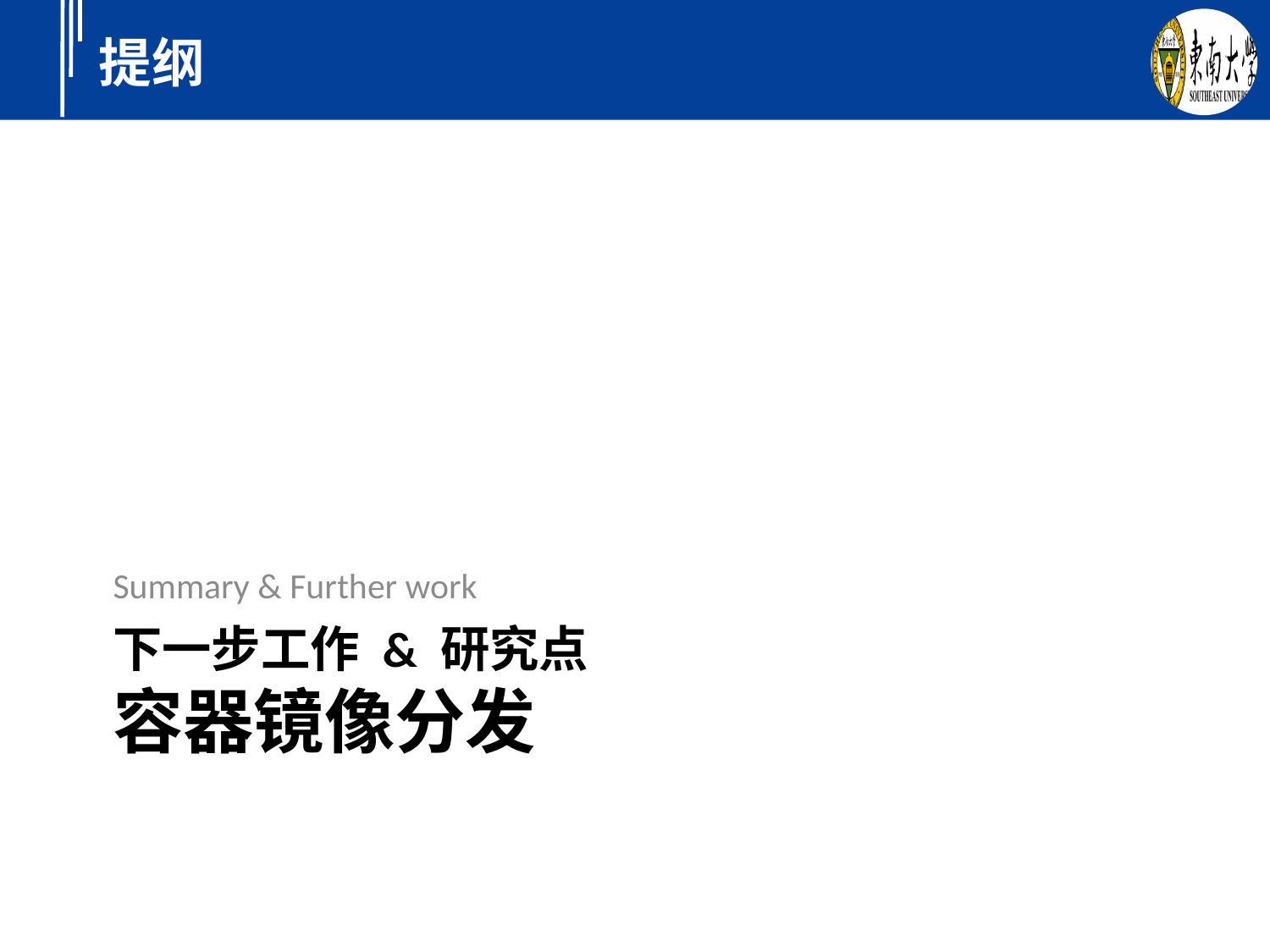

Summary & Further work
# 下一步工作 & 研究点 容器镜像分发